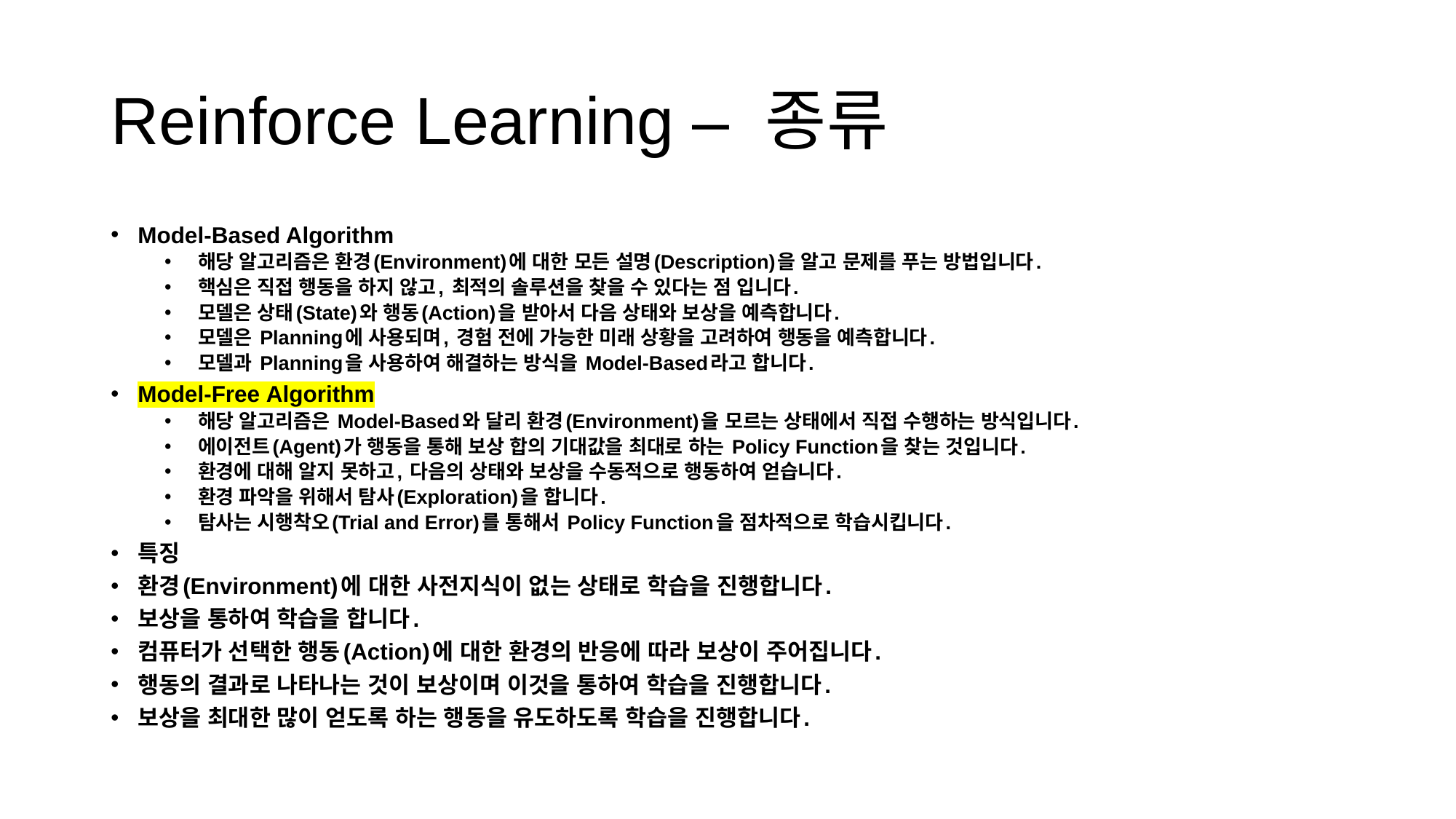

# Reinforce Learning – 종류
Model-Based Algorithm
해당 알고리즘은 환경(Environment)에 대한 모든 설명(Description)을 알고 문제를 푸는 방법입니다.
핵심은 직접 행동을 하지 않고, 최적의 솔루션을 찾을 수 있다는 점 입니다.
모델은 상태(State)와 행동(Action)을 받아서 다음 상태와 보상을 예측합니다.
모델은 Planning에 사용되며, 경험 전에 가능한 미래 상황을 고려하여 행동을 예측합니다.
모델과 Planning을 사용하여 해결하는 방식을 Model-Based라고 합니다.
Model-Free Algorithm
해당 알고리즘은 Model-Based와 달리 환경(Environment)을 모르는 상태에서 직접 수행하는 방식입니다.
에이전트(Agent)가 행동을 통해 보상 합의 기대값을 최대로 하는 Policy Function을 찾는 것입니다.
환경에 대해 알지 못하고, 다음의 상태와 보상을 수동적으로 행동하여 얻습니다.
환경 파악을 위해서 탐사(Exploration)을 합니다.
탐사는 시행착오(Trial and Error)를 통해서 Policy Function을 점차적으로 학습시킵니다.
특징
환경(Environment)에 대한 사전지식이 없는 상태로 학습을 진행합니다.
보상을 통하여 학습을 합니다.
컴퓨터가 선택한 행동(Action)에 대한 환경의 반응에 따라 보상이 주어집니다.
행동의 결과로 나타나는 것이 보상이며 이것을 통하여 학습을 진행합니다.
보상을 최대한 많이 얻도록 하는 행동을 유도하도록 학습을 진행합니다.